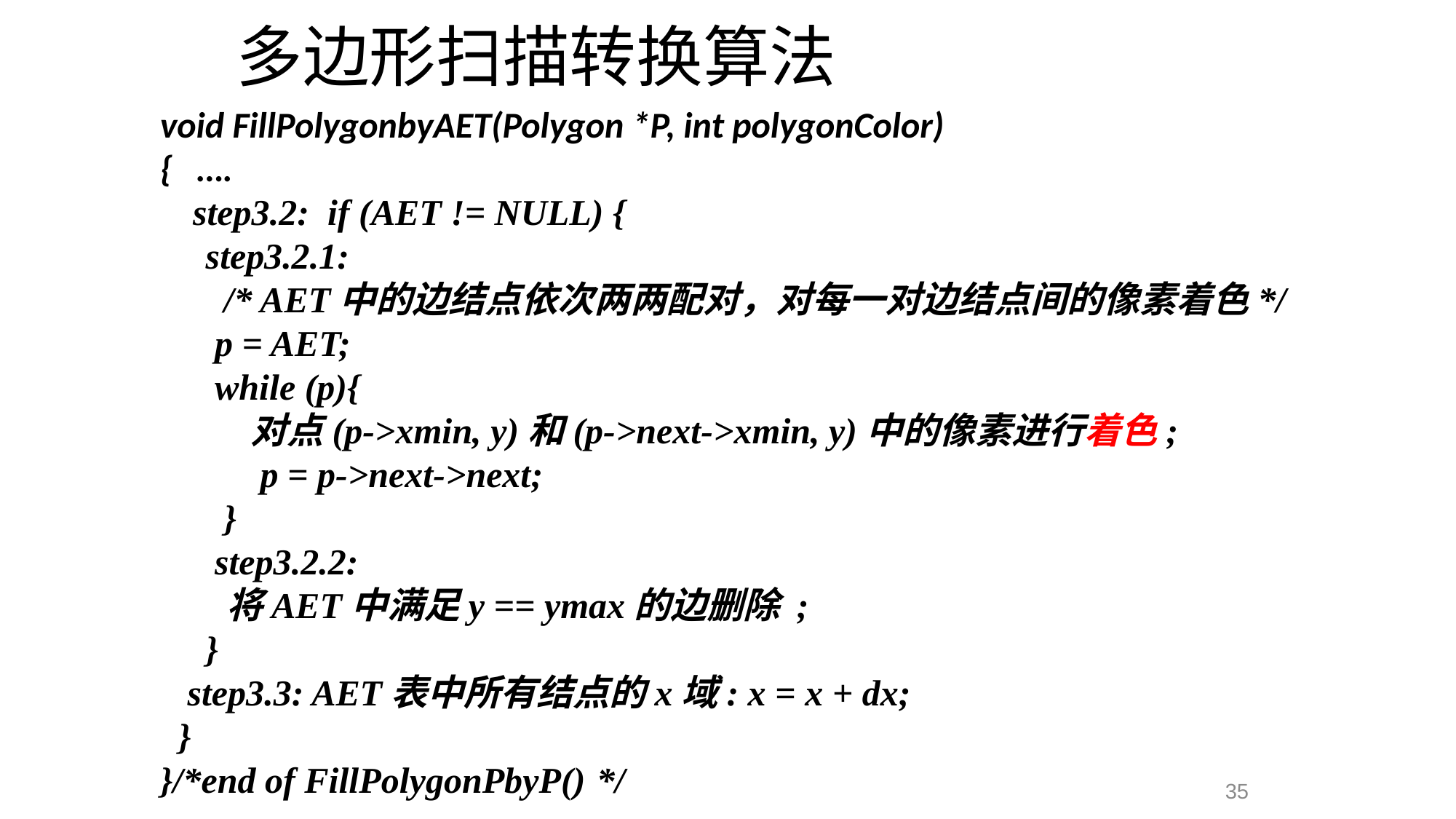

多边形扫描转换算法
void FillPolygonbyAET(Polygon *P, int polygonColor)
{   ….
    step3.2:  if (AET != NULL) {
     step3.2.1:
       /* AET中的边结点依次两两配对，对每一对边结点间的像素着色*/
      p = AET;
      while (p){
          对点(p->xmin, y)和(p->next->xmin, y)中的像素进行着色;
           p = p->next->next;
       }
      step3.2.2:
       将AET中满足y == ymax的边删除 ;
     }
   step3.3: AET表中所有结点的x域: x = x + dx;
  }
}/*end of FillPolygonPbyP()	*/
35
35